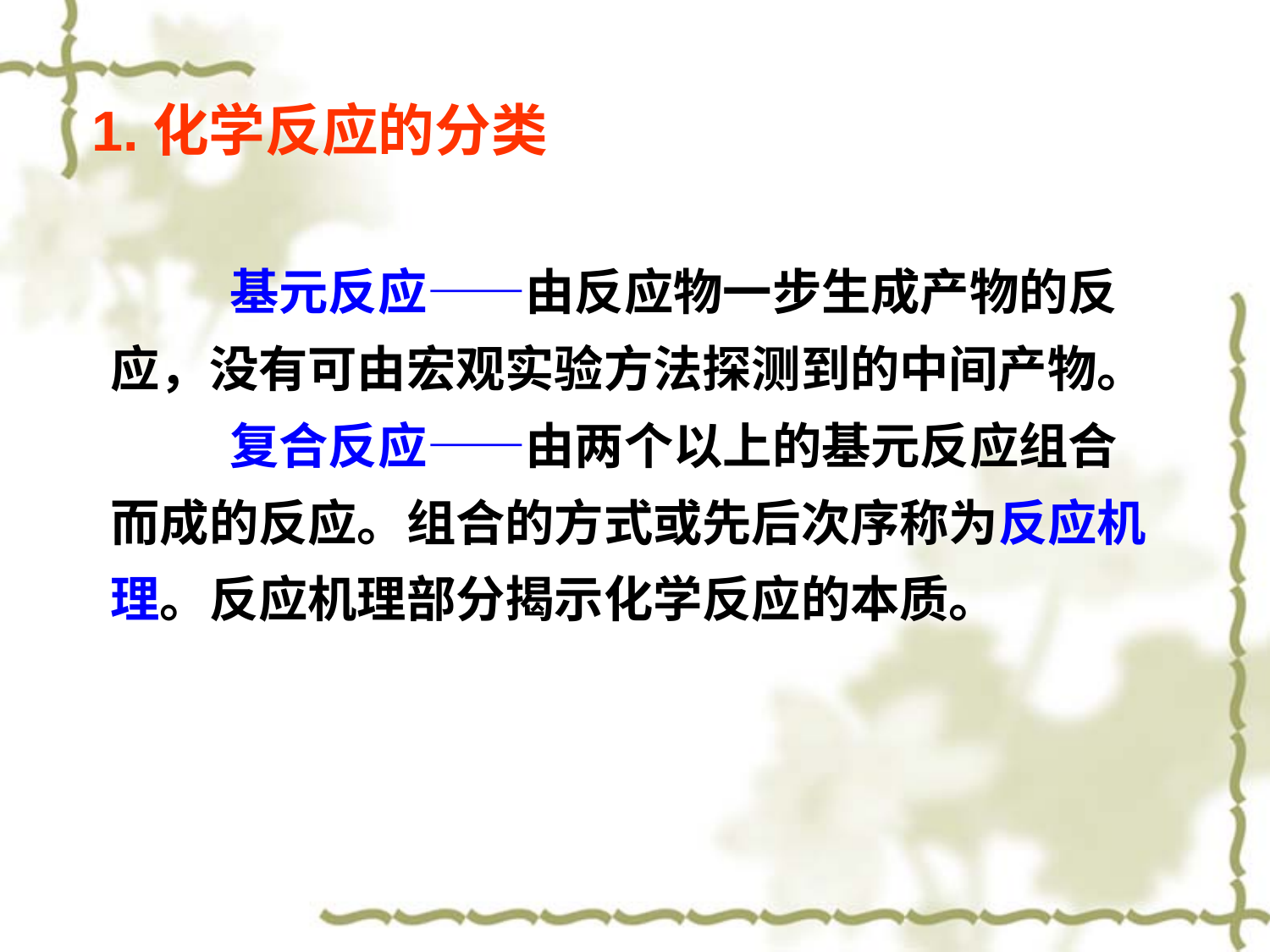

1.化学反应的分类
基元反应——由反应物一步生成产物的反应，没有可由宏观实验方法探测到的中间产物。
复合反应——由两个以上的基元反应组合而成的反应。组合的方式或先后次序称为反应机理。反应机理部分揭示化学反应的本质。